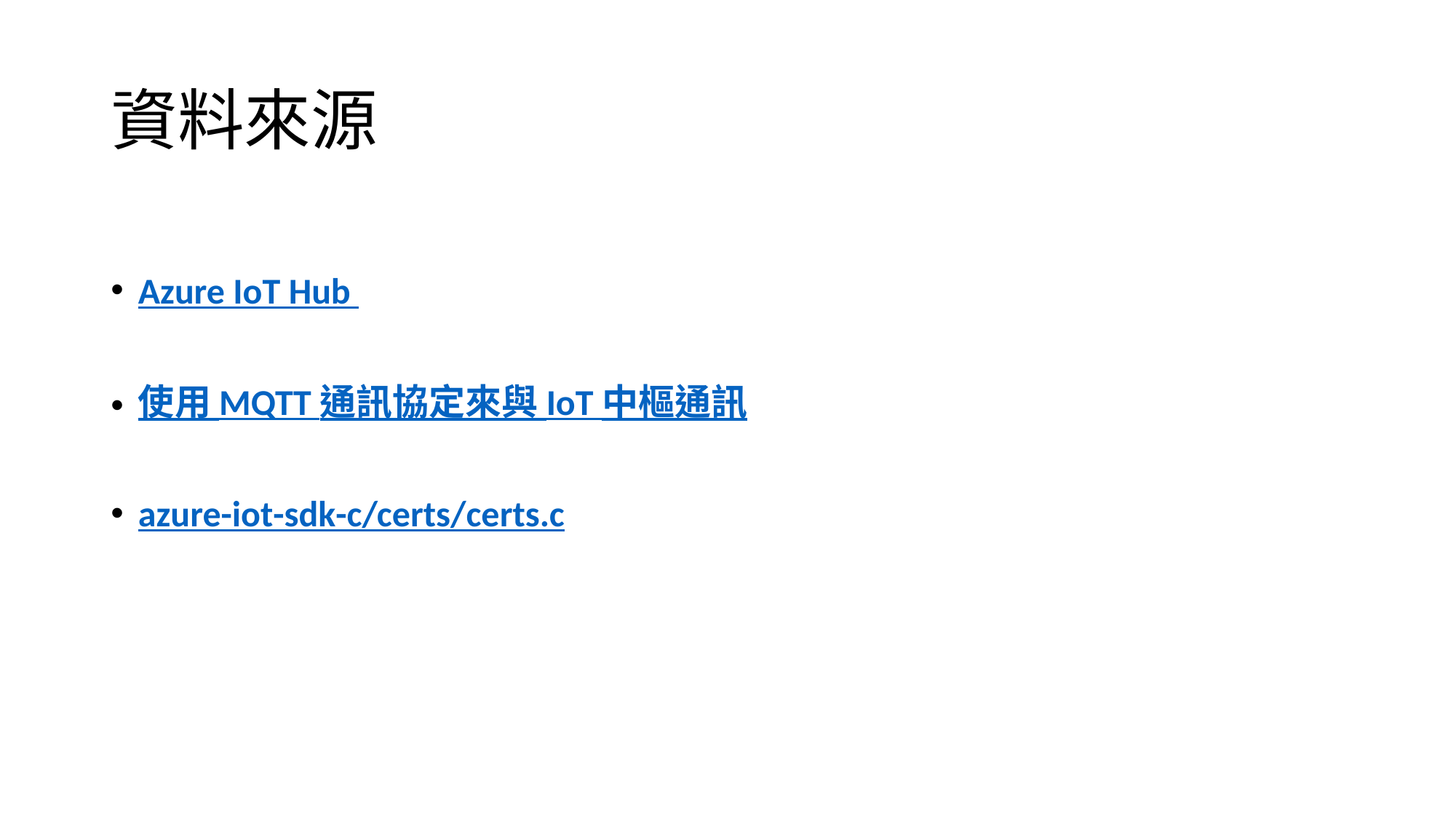

# 資料來源
Azure IoT Hub
使用 MQTT 通訊協定來與 IoT 中樞通訊
azure-iot-sdk-c/certs/certs.c